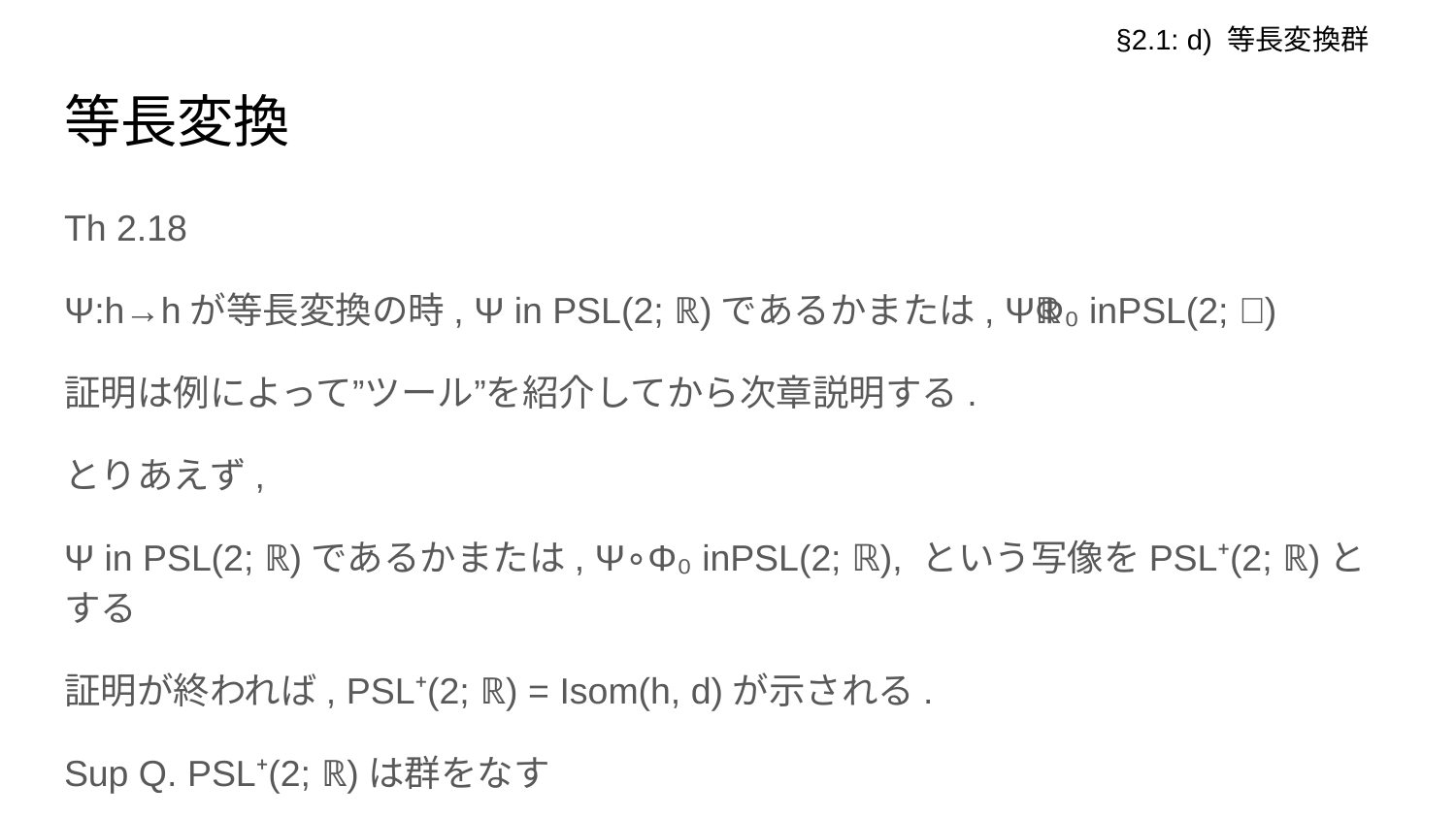

§2.1: d) 等長変換群

# 等長変換
Th 2.18
Ψ:h→hが等長変換の時, Ψ in PSL(2; ℝ)であるかまたは, Ψ∘Φ₀ inPSL(2; ℝ)
証明は例によって”ツール”を紹介してから次章説明する.
とりあえず,
Ψ in PSL(2; ℝ)であるかまたは, Ψ∘Φ₀ inPSL(2; ℝ), という写像をPSL⁺(2; ℝ)とする
証明が終われば, PSL⁺(2; ℝ) = Isom(h, d)が示される.
Sup Q. PSL⁺(2; ℝ)は群をなす